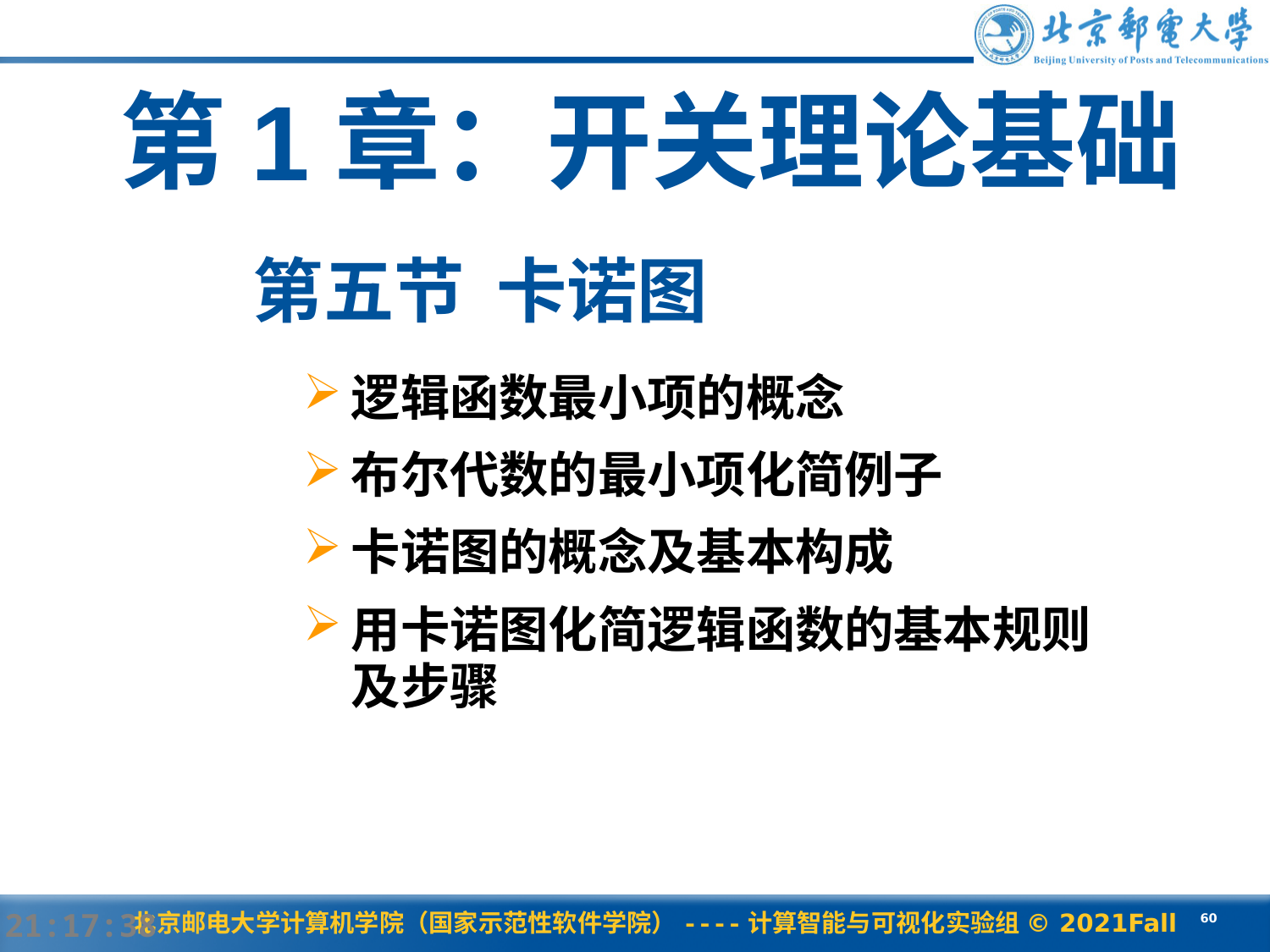

第1章：开关理论基础
# 第五节  卡诺图
逻辑函数最小项的概念
布尔代数的最小项化简例子
卡诺图的概念及基本构成
用卡诺图化简逻辑函数的基本规则及步骤